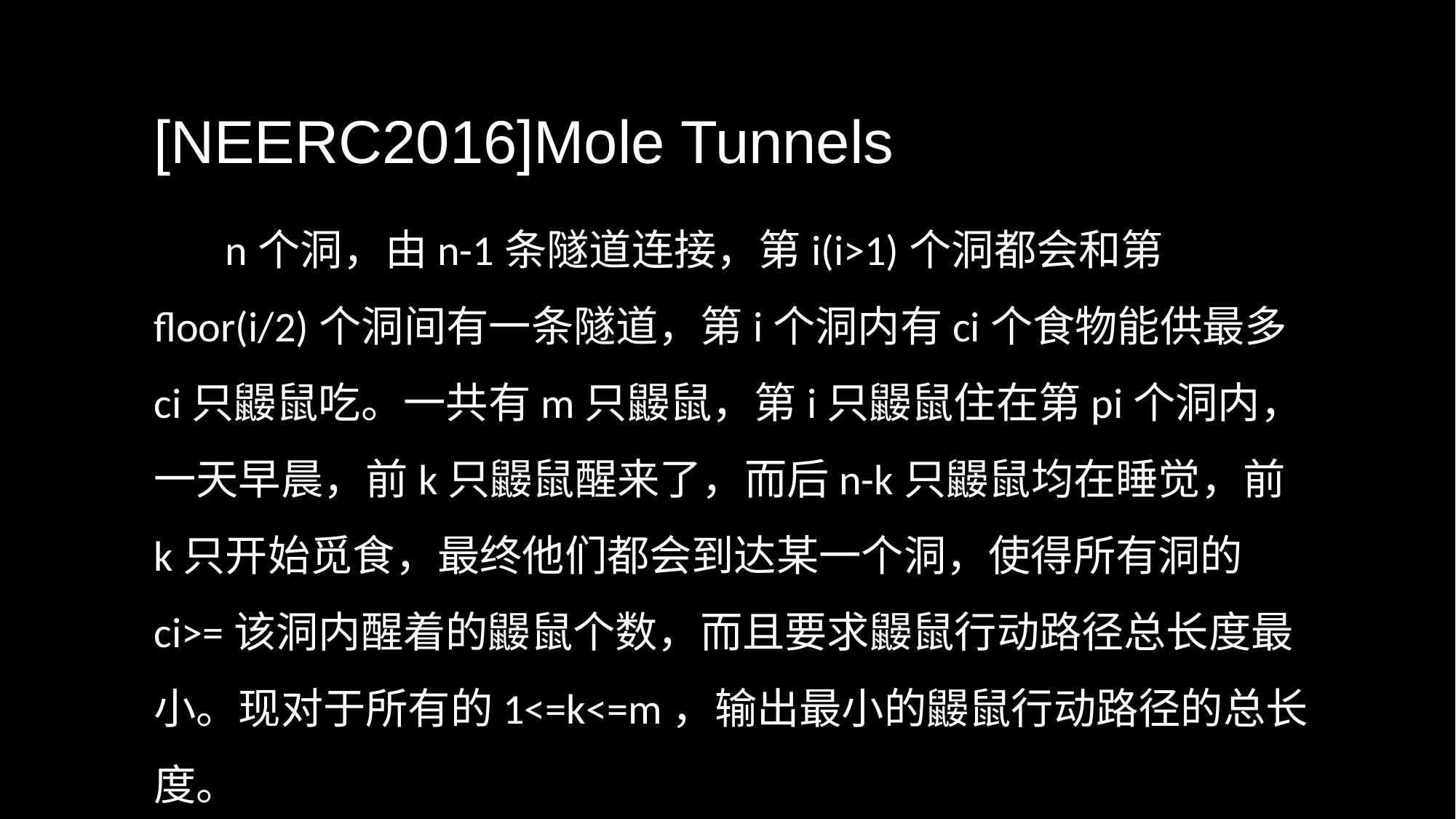

[NEERC2016]Mole Tunnels
n个洞，由n-1条隧道连接，第i(i>1)个洞都会和第floor(i/2)个洞间有一条隧道，第i个洞内有ci个食物能供最多ci只鼹鼠吃。一共有m只鼹鼠，第i只鼹鼠住在第pi个洞内，一天早晨，前k只鼹鼠醒来了，而后n-k只鼹鼠均在睡觉，前k只开始觅食，最终他们都会到达某一个洞，使得所有洞的ci>=该洞内醒着的鼹鼠个数，而且要求鼹鼠行动路径总长度最小。现对于所有的1<=k<=m，输出最小的鼹鼠行动路径的总长度。